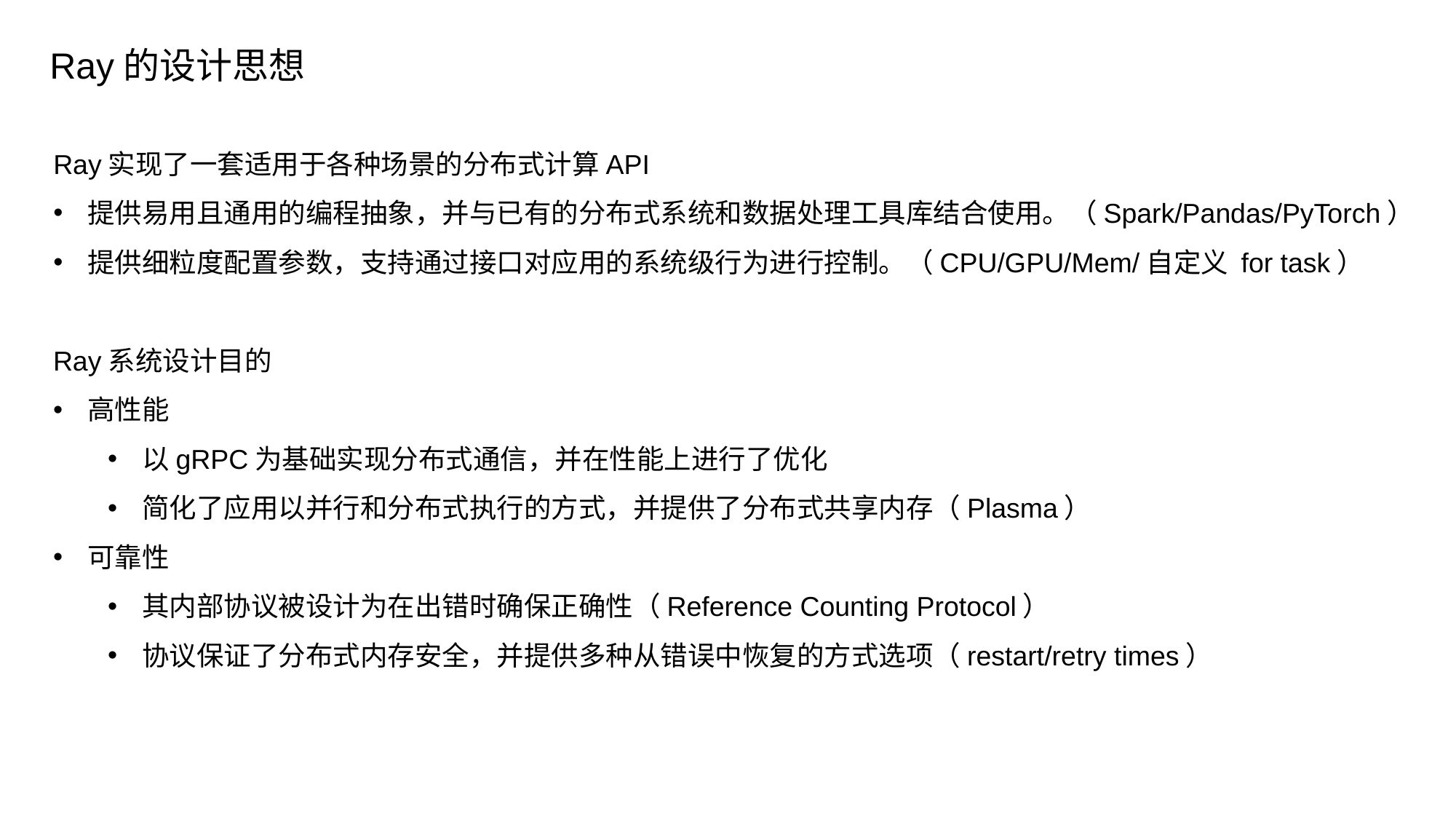

Ray的设计思想
Ray实现了一套适用于各种场景的分布式计算API
提供易用且通用的编程抽象，并与已有的分布式系统和数据处理工具库结合使用。（Spark/Pandas/PyTorch）
提供细粒度配置参数，支持通过接口对应用的系统级行为进行控制。（CPU/GPU/Mem/自定义 for task）
Ray系统设计目的
高性能
以gRPC为基础实现分布式通信，并在性能上进行了优化
简化了应用以并行和分布式执行的方式，并提供了分布式共享内存（Plasma）
可靠性
其内部协议被设计为在出错时确保正确性（Reference Counting Protocol）
协议保证了分布式内存安全，并提供多种从错误中恢复的方式选项（restart/retry times）